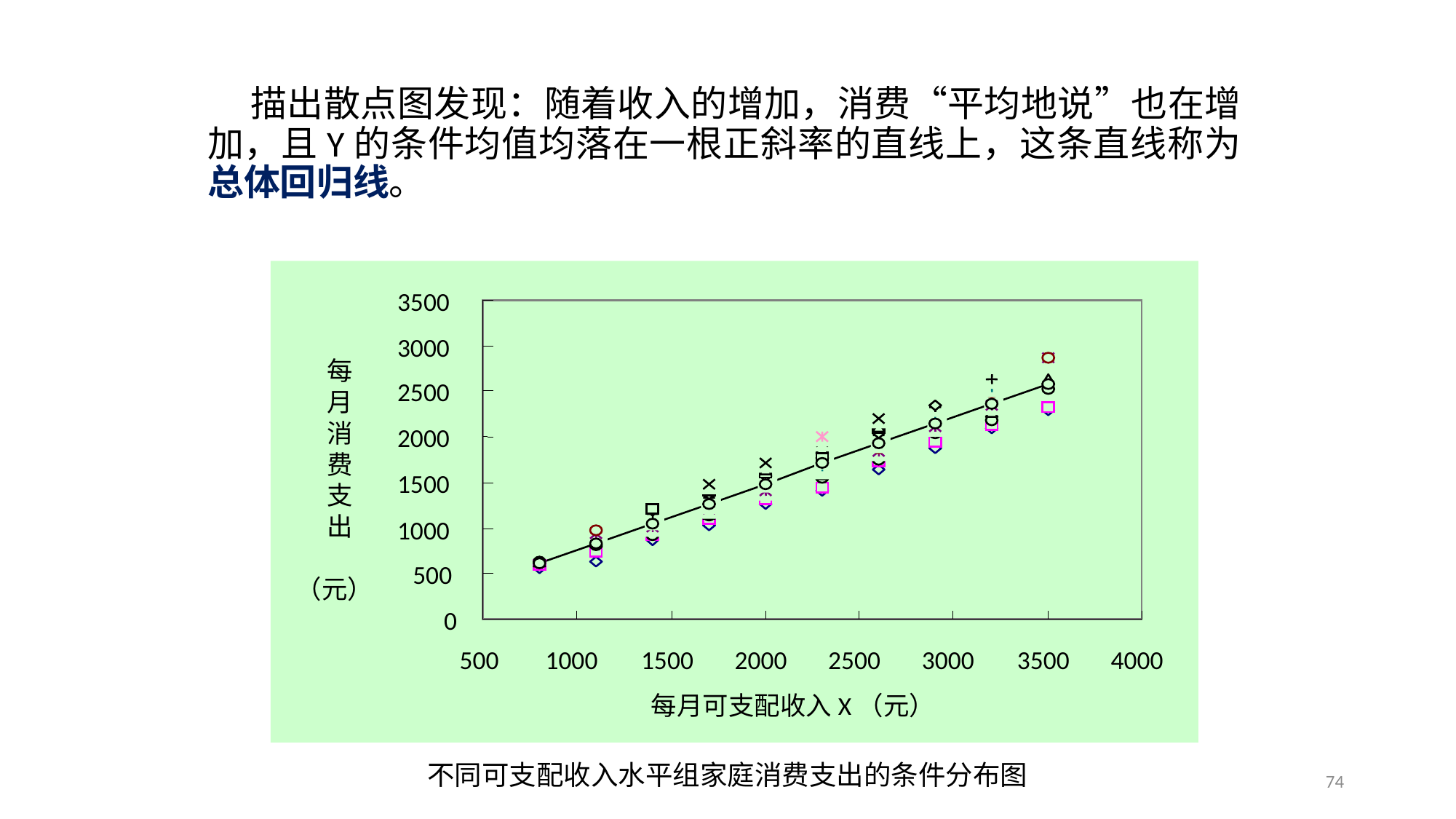

描出散点图发现：随着收入的增加，消费“平均地说”也在增加，且Y的条件均值均落在一根正斜率的直线上，这条直线称为总体回归线。

3500
3000
每

2500

月

消

2000

费

1500

支

出
Y
1000

（元）
500

0
500
1000
1500
2000
2500
3000
3500
4000
每月可支配收入X（元）
不同可支配收入水平组家庭消费支出的条件分布图
74